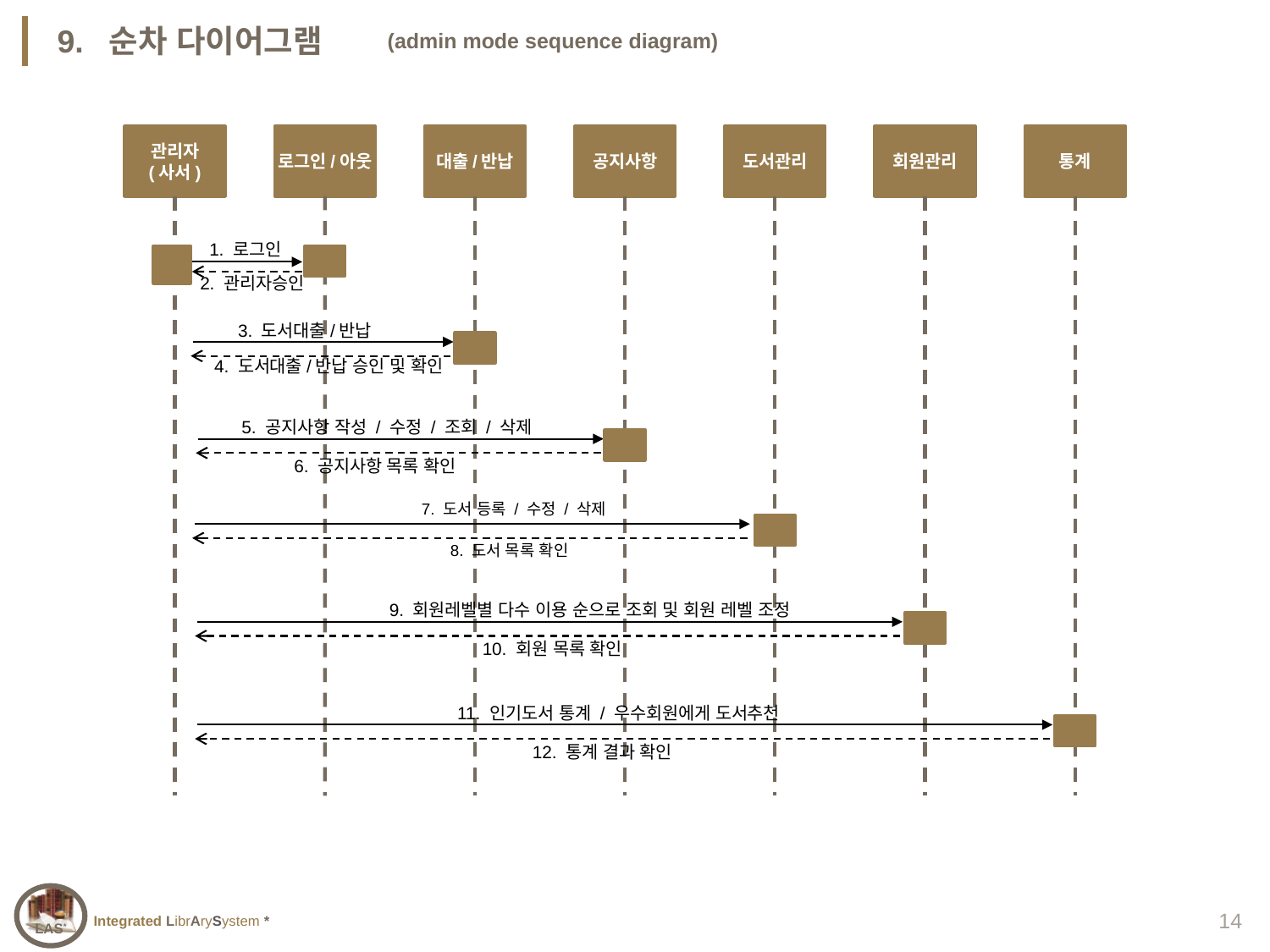

9.  순차 다이어그램
(admin mode sequence diagram)
관리자
(사서)
로그인/아웃
대출/반납
공지사항
도서관리
회원관리
통계
1. 로그인

2. 관리자승인
3. 도서대출/반납

4. 도서대출/반납 승인 및 확인
5. 공지사항 작성 / 수정 / 조회 / 삭제

6. 공지사항 목록 확인
7. 도서 등록 / 수정 / 삭제

8. 도서 목록 확인
9. 회원레벨별 다수 이용 순으로 조회 및 회원 레벨 조정

10. 회원 목록 확인
11. 인기도서 통계 / 우수회원에게 도서추천

12. 통계 결과 확인
14